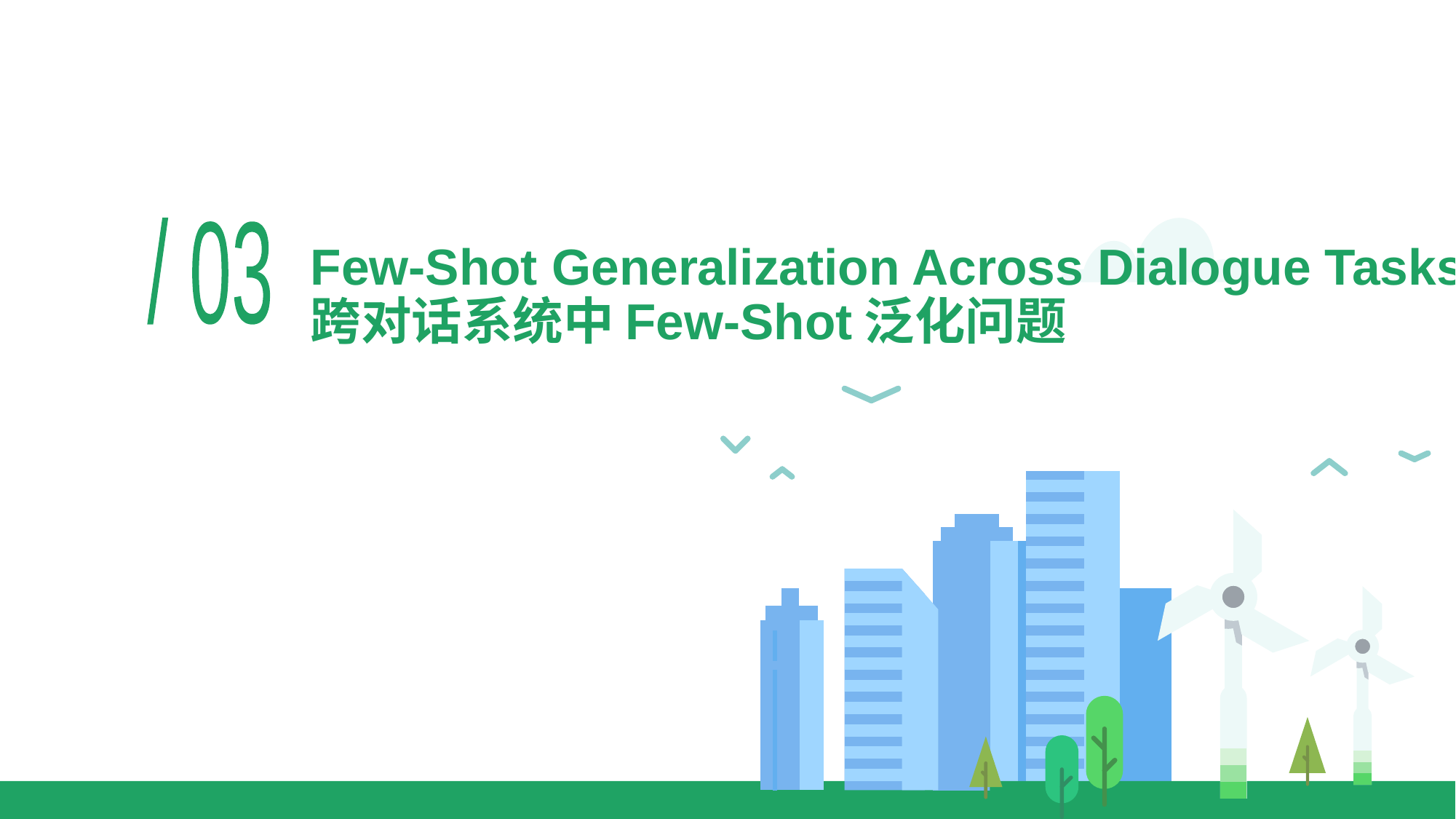

/ 03
# Few-Shot Generalization Across Dialogue Tasks 跨对话系统中Few-Shot泛化问题